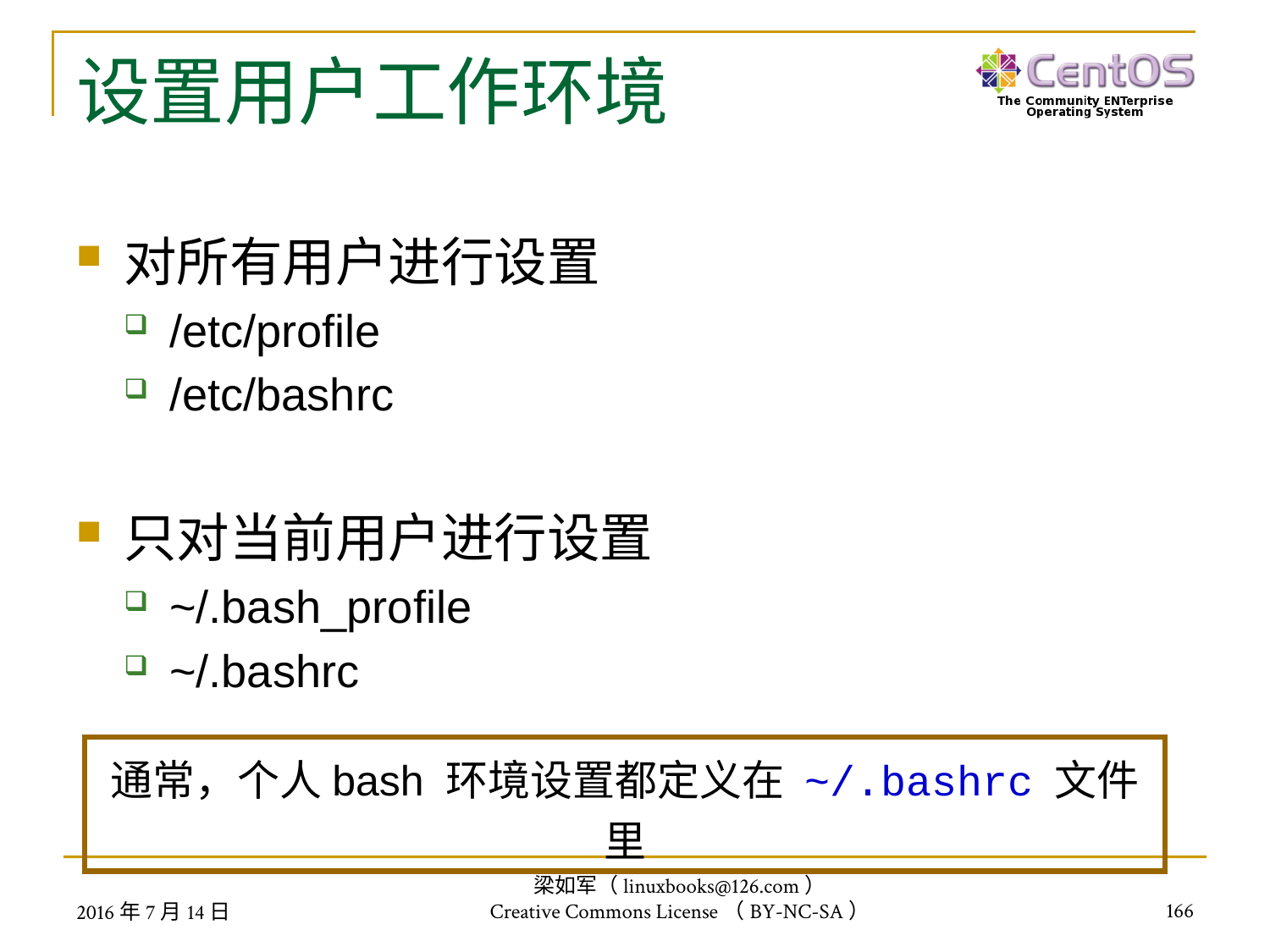

# 设置用户工作环境
对所有用户进行设置
/etc/profile
/etc/bashrc

只对当前用户进行设置
~/.bash_profile
~/.bashrc
通常，个人bash 环境设置都定义在 ~/.bashrc 文件里
梁如军（linuxbooks@126.com）
Creative Commons License（BY-NC-SA）
2016年7月14日
166